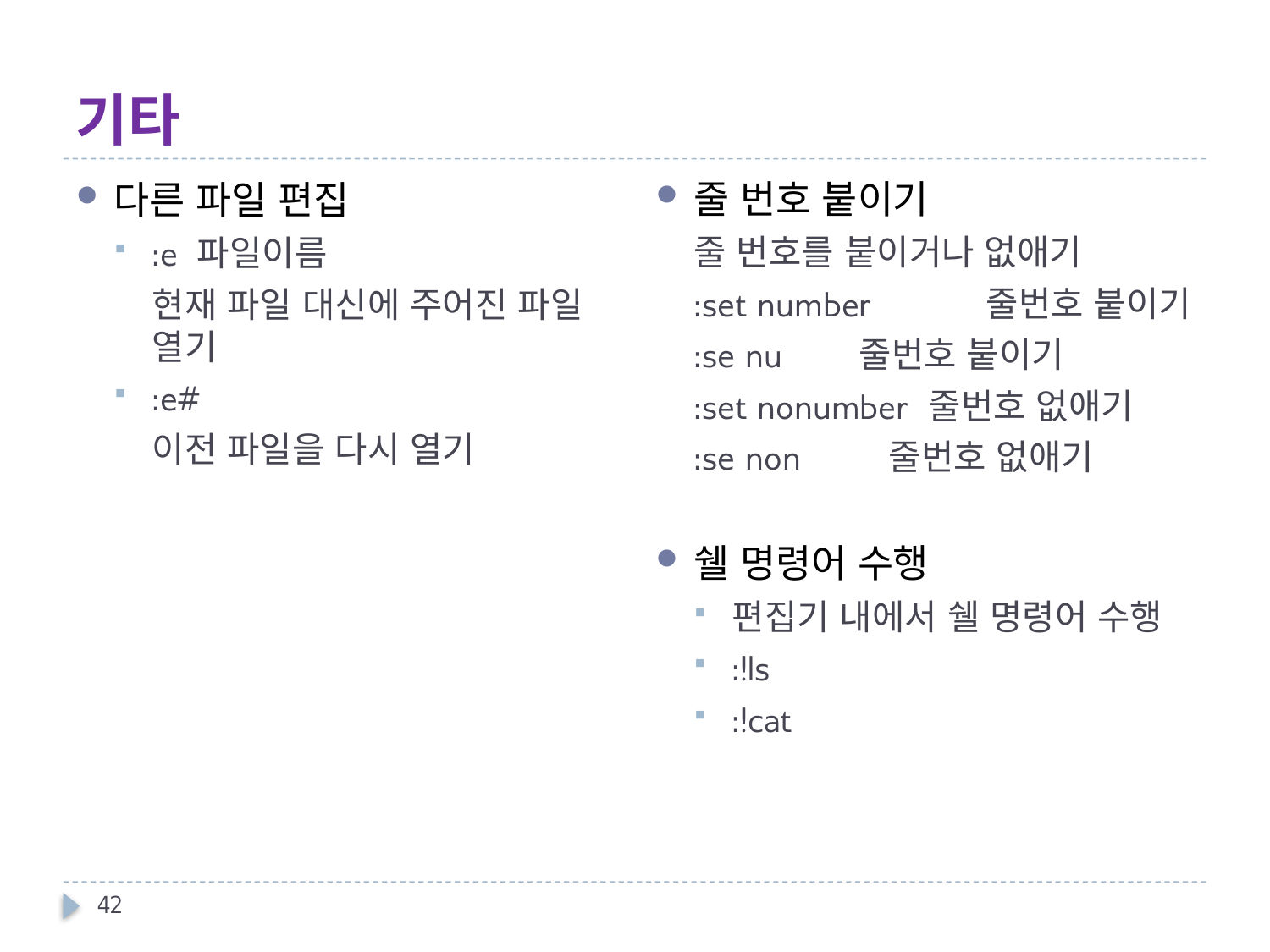

# 기타
줄 번호 붙이기
줄 번호를 붙이거나 없애기
:set number	줄번호 붙이기
:se nu	줄번호 붙이기
:set nonumber 줄번호 없애기
:se non	  줄번호 없애기

쉘 명령어 수행
편집기 내에서 쉘 명령어 수행
:!ls
:!cat
다른 파일 편집
:e 파일이름
	현재 파일 대신에 주어진 파일 열기
:e#
	이전 파일을 다시 열기

42